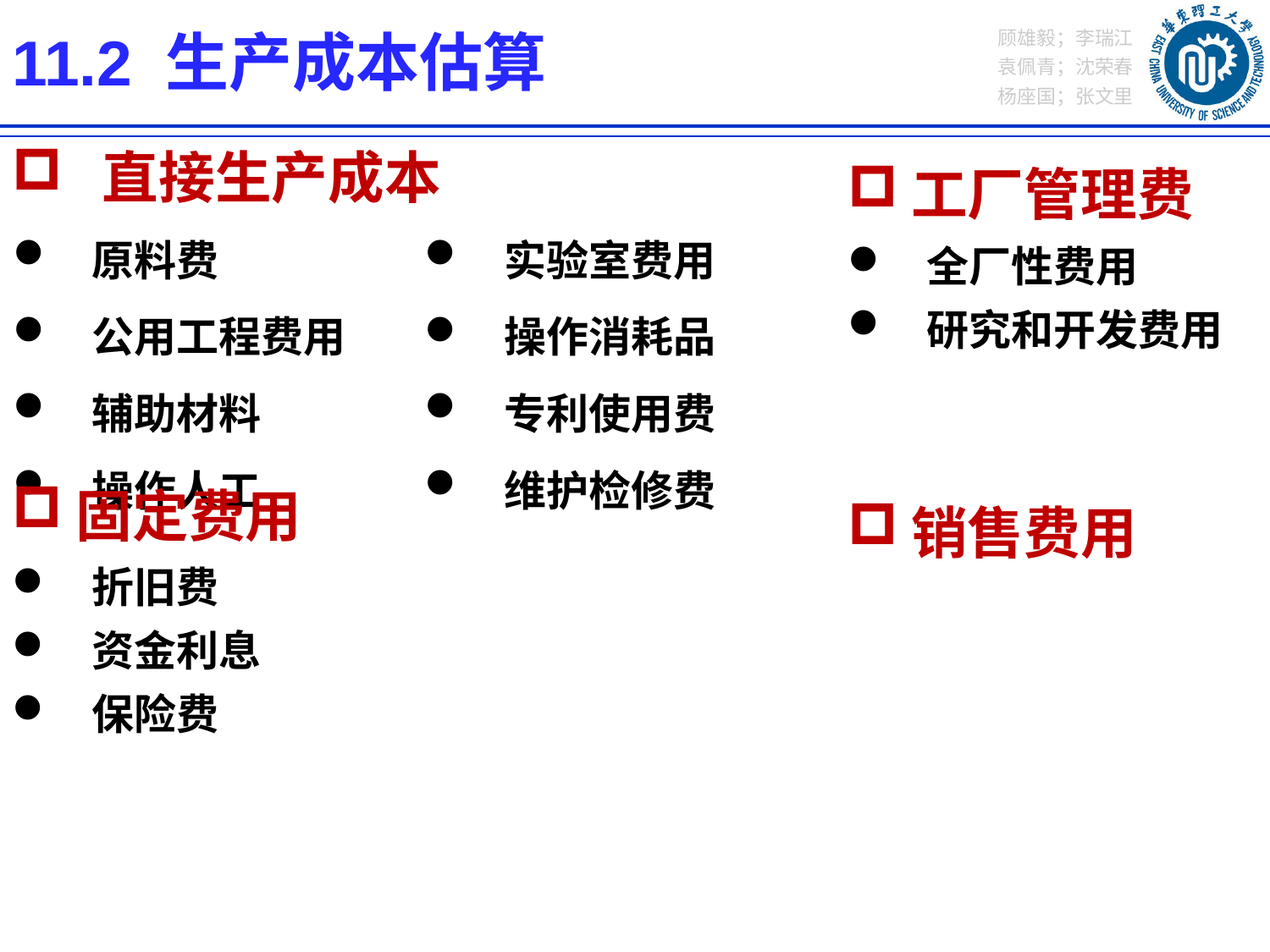

11.2 生产成本估算
 直接生产成本

固定费用
折旧费
资金利息
保险费

工厂管理费
全厂性费用
研究和开发费用

销售费用
| 原料费 公用工程费用 辅助材料 操作人工 |  | 实验室费用 操作消耗品 专利使用费 维护检修费 |
| --- | --- | --- |